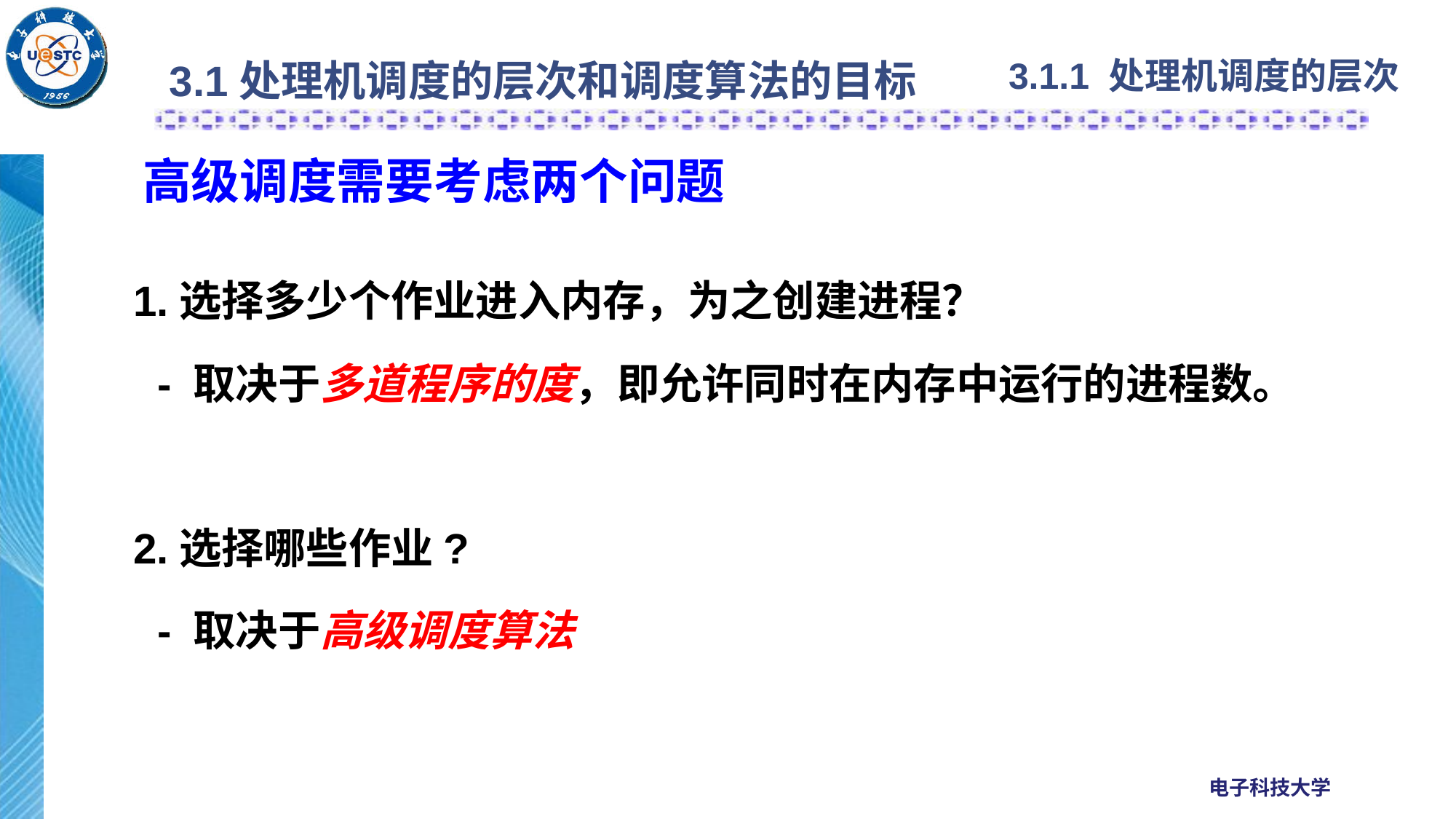

3.1处理机调度的层次和调度算法的目标
3.1.1 处理机调度的层次
# 高级调度需要考虑两个问题
1.选择多少个作业进入内存，为之创建进程？
  - 取决于多道程序的度，即允许同时在内存中运行的进程数。

2.选择哪些作业?
  - 取决于高级调度算法